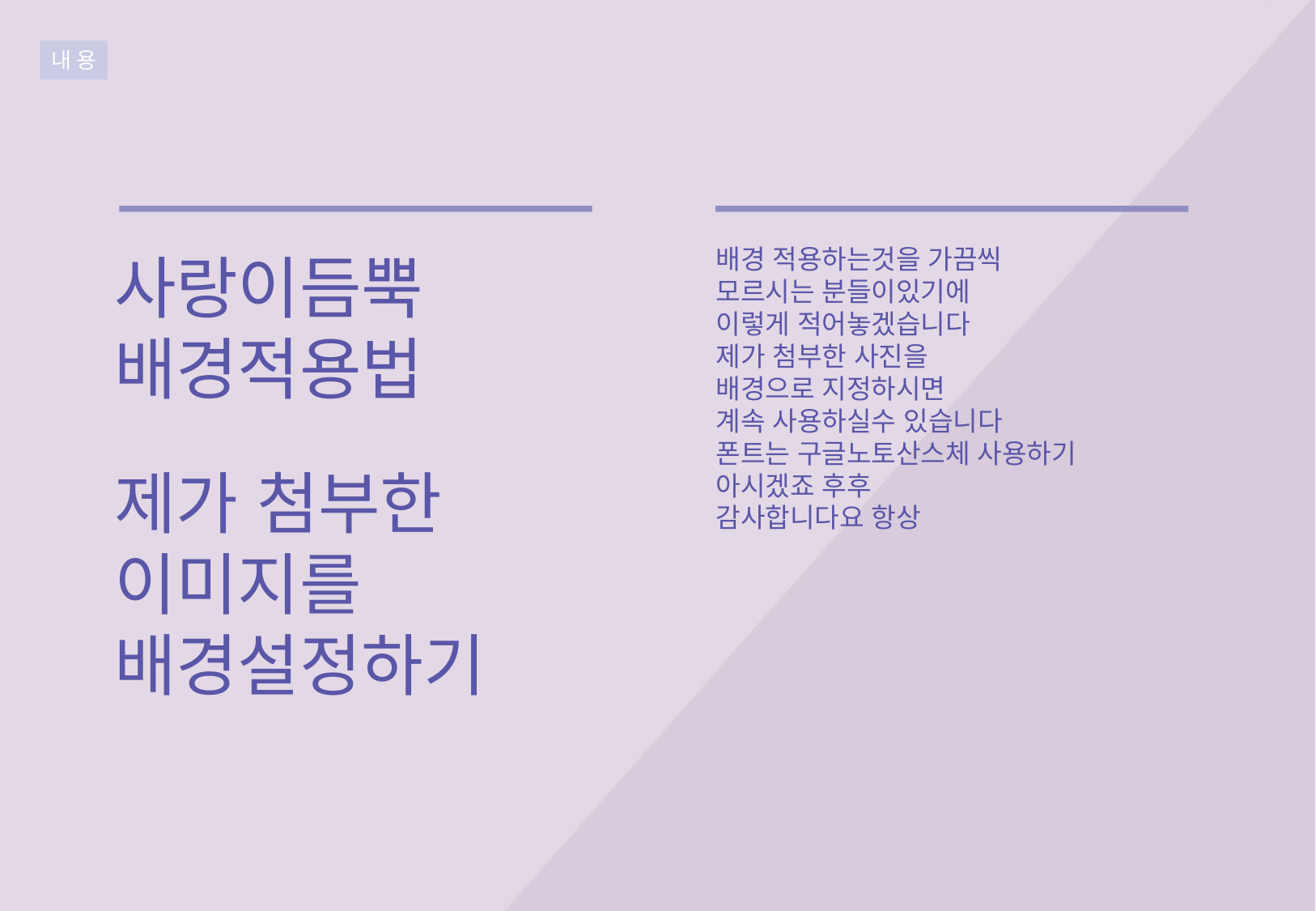

내용

배경 적용하는것을 가끔씩
모르시는 분들이있기에
이렇게 적어놓겠습니다
제가 첨부한 사진을
배경으로 지정하시면
계속 사용하실수 있습니다
폰트는 구글노토산스체 사용하기
아시겠죠 후후
감사합니다요 항상
사랑이듬뿍
배경적용법
제가 첨부한
이미지를
배경설정하기